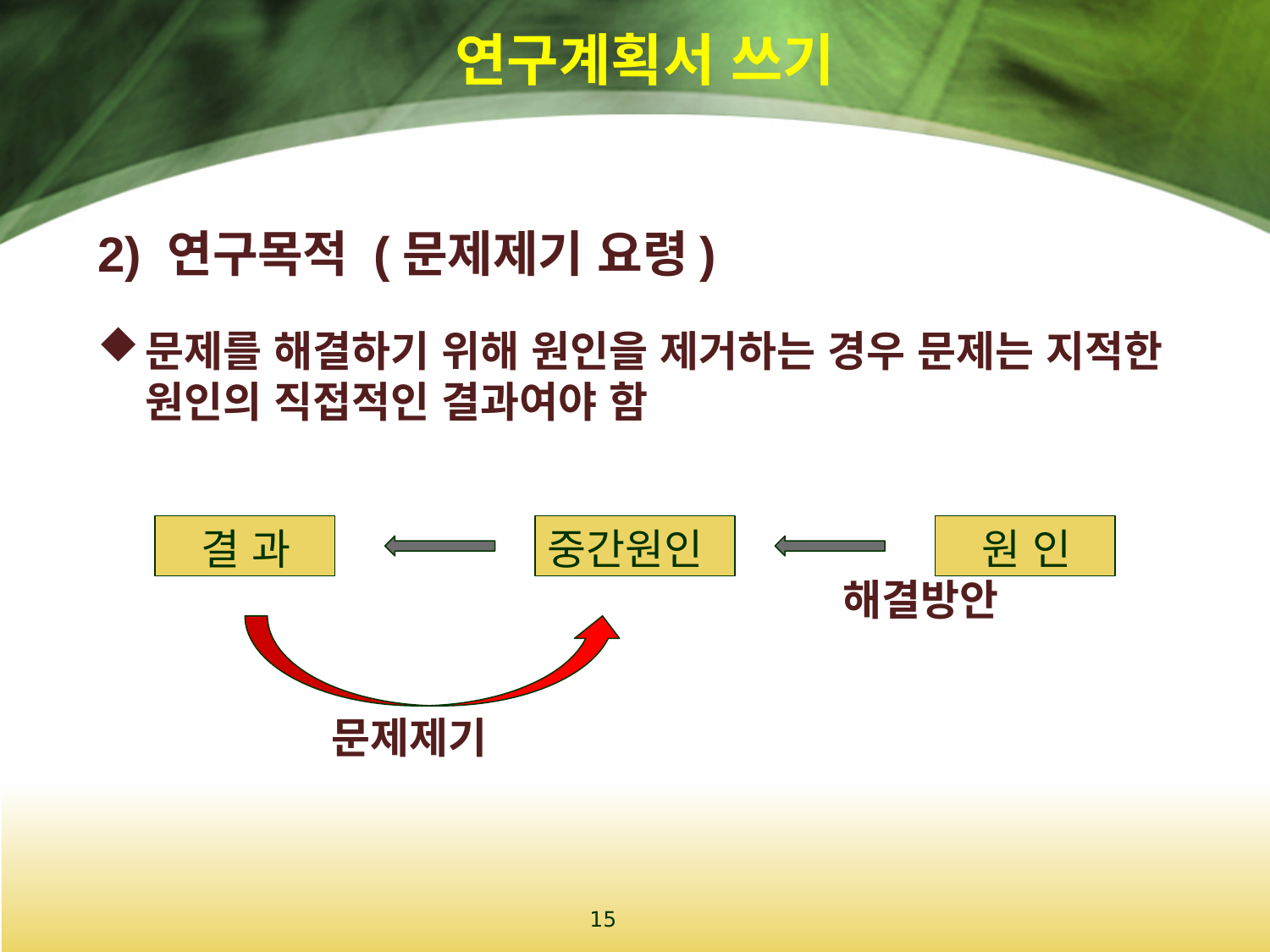

# 연구계획서 쓰기
2) 연구목적 (문제제기 요령)

문제를 해결하기 위해 원인을 제거하는 경우 문제는 지적한 원인의 직접적인 결과여야 함

                                                              해결방안

                             문제제기

  결 과
중간원인
   원 인

15